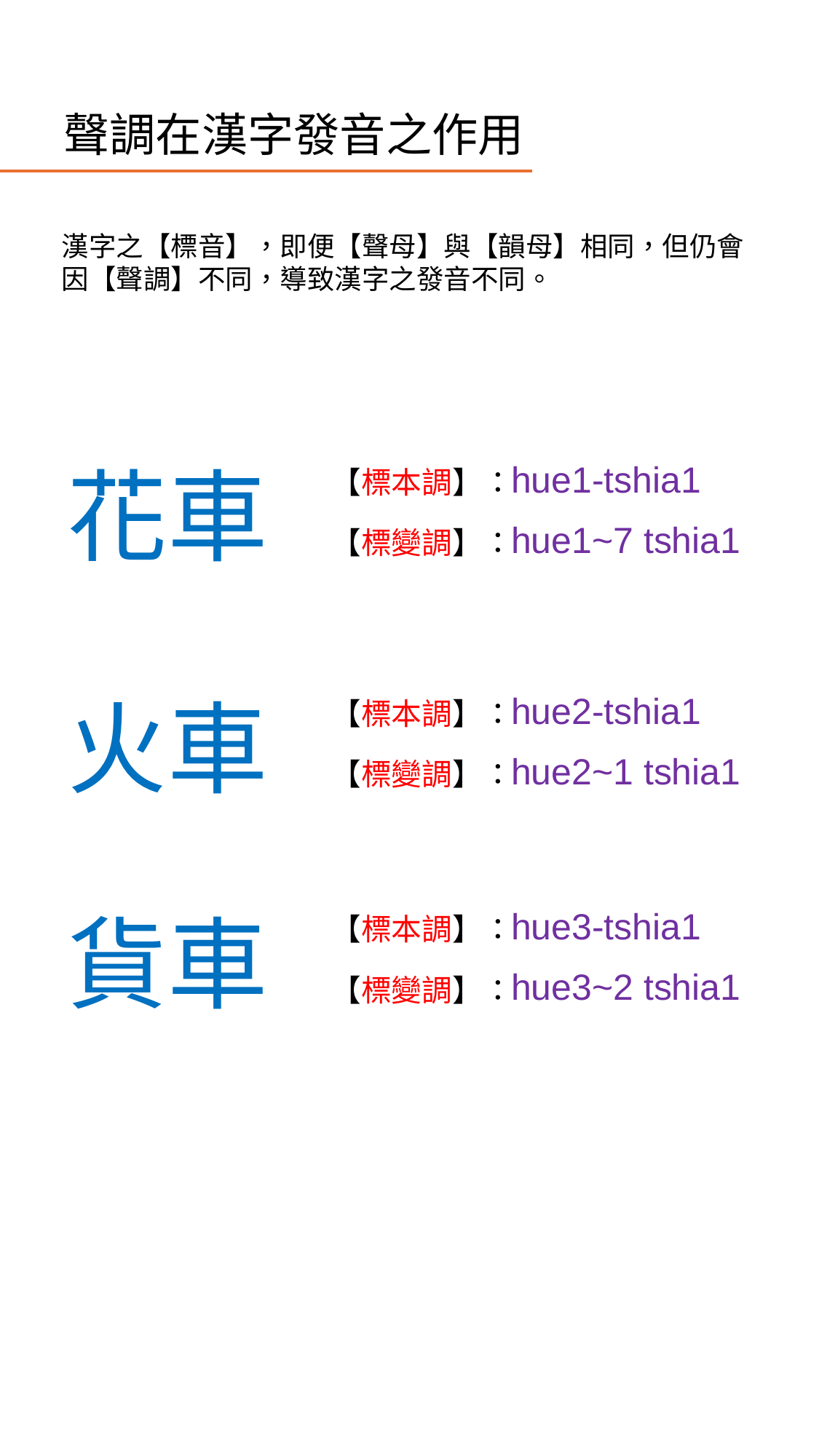

# 聲調在漢字發音之作用
漢字之【標音】，即便【聲母】與【韻母】相同，但仍會因【聲調】不同，導致漢字之發音不同。
花車
hue1-tshia1
【標本調】：
hue1~7 tshia1
【標變調】：
火車
hue2-tshia1
【標本調】：
hue2~1 tshia1
【標變調】：
貨車
hue3-tshia1
【標本調】：
hue3~2 tshia1
【標變調】：